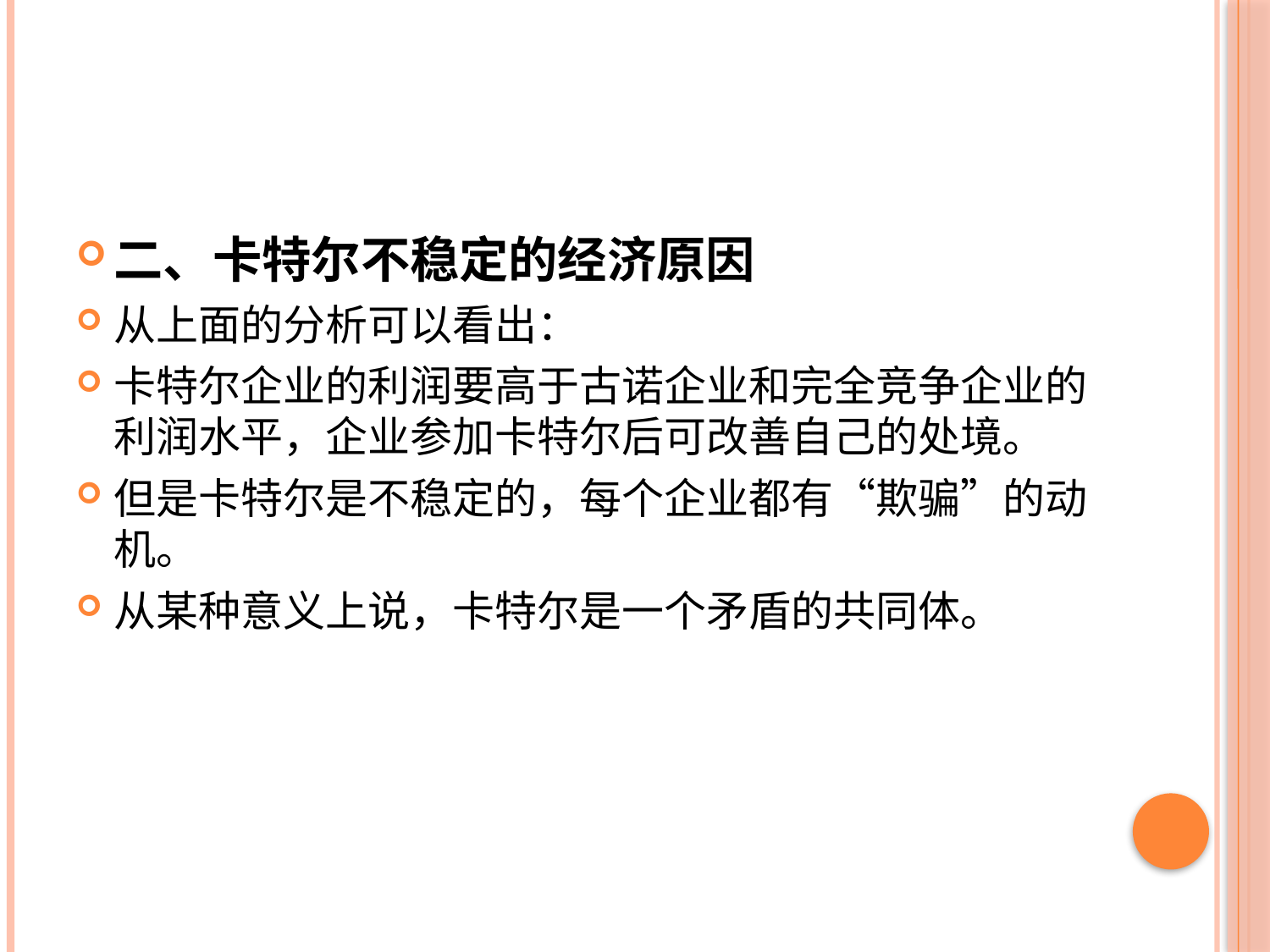

#
二、卡特尔不稳定的经济原因
从上面的分析可以看出：
卡特尔企业的利润要高于古诺企业和完全竞争企业的利润水平，企业参加卡特尔后可改善自己的处境。
但是卡特尔是不稳定的，每个企业都有“欺骗”的动机。
从某种意义上说，卡特尔是一个矛盾的共同体。